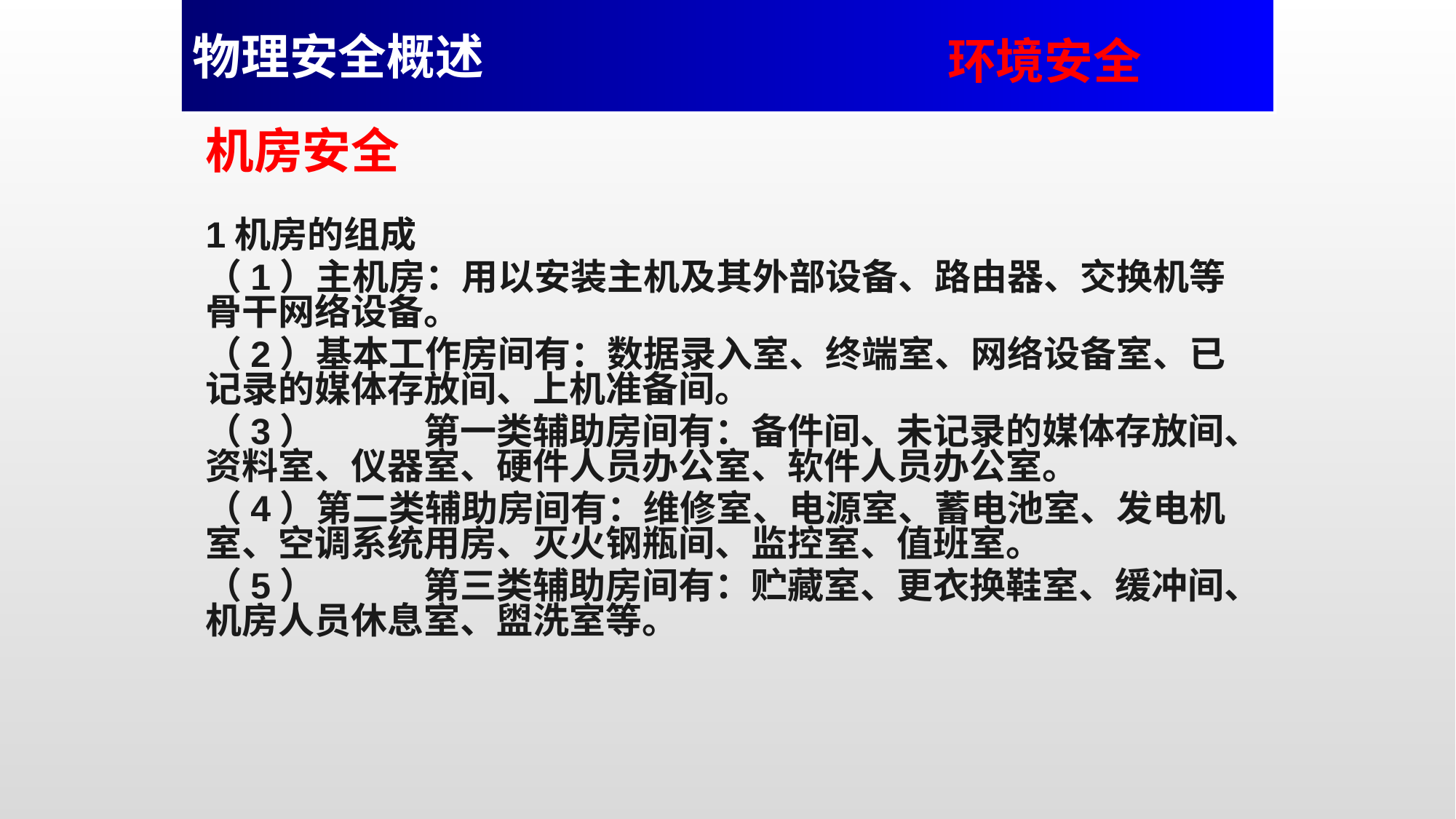

物理安全概述
环境安全
机房安全

1机房的组成
（1）主机房：用以安装主机及其外部设备、路由器、交换机等骨干网络设备。
（2）基本工作房间有：数据录入室、终端室、网络设备室、已记录的媒体存放间、上机准备间。
（3）	第一类辅助房间有：备件间、未记录的媒体存放间、资料室、仪器室、硬件人员办公室、软件人员办公室。
（4）第二类辅助房间有：维修室、电源室、蓄电池室、发电机室、空调系统用房、灭火钢瓶间、监控室、值班室。
（5）	第三类辅助房间有：贮藏室、更衣换鞋室、缓冲间、机房人员休息室、盥洗室等。